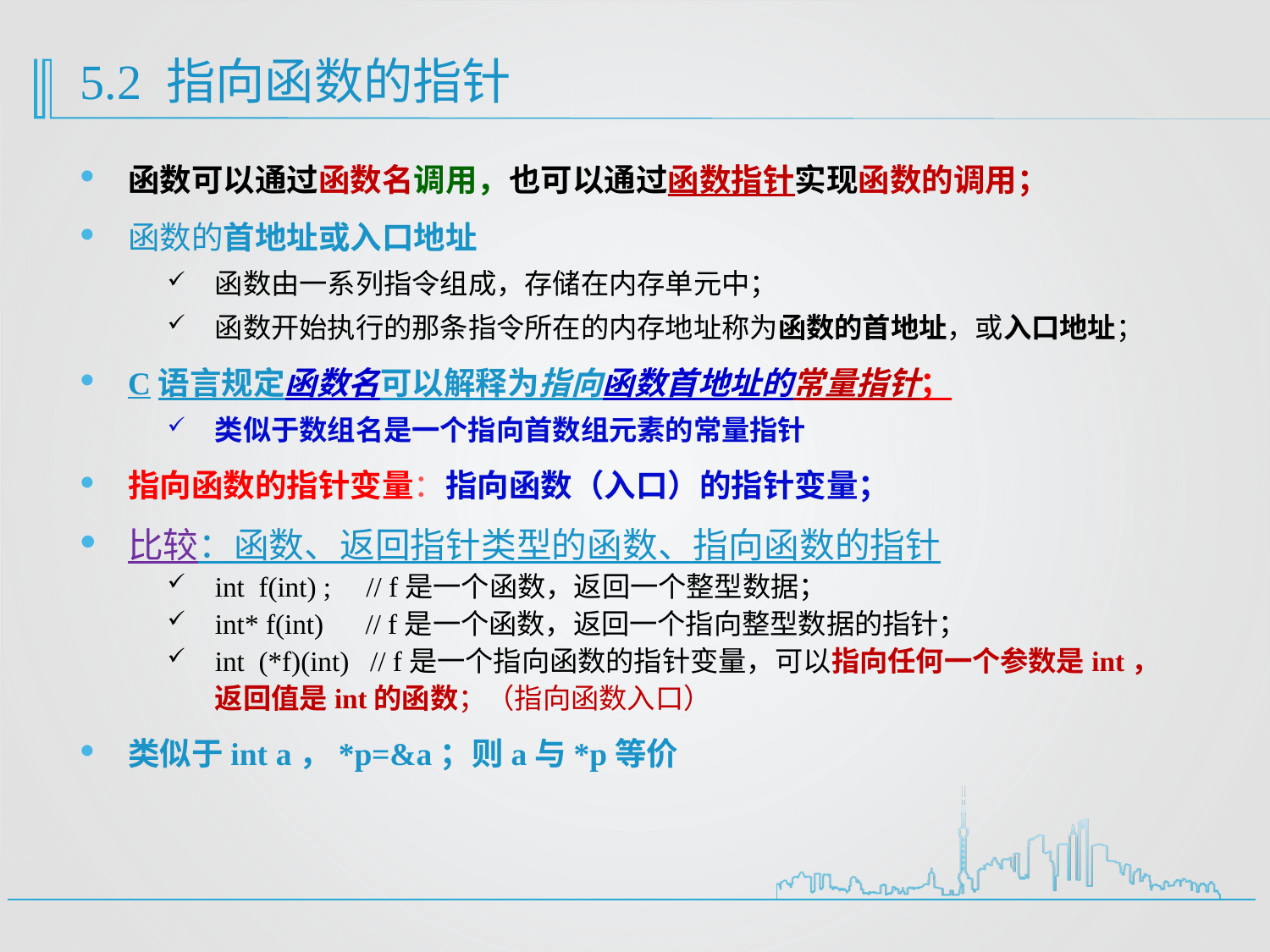

# 5.2 指向函数的指针
函数可以通过函数名调用，也可以通过函数指针实现函数的调用；
函数的首地址或入口地址
函数由一系列指令组成，存储在内存单元中；
函数开始执行的那条指令所在的内存地址称为函数的首地址，或入口地址；
C语言规定函数名可以解释为指向函数首地址的常量指针；
类似于数组名是一个指向首数组元素的常量指针
指向函数的指针变量：指向函数（入口）的指针变量；
比较：函数、返回指针类型的函数、指向函数的指针
int  f(int) ;     // f是一个函数，返回一个整型数据；
int* f(int)      // f是一个函数，返回一个指向整型数据的指针；
int  (*f)(int)   // f是一个指向函数的指针变量，可以指向任何一个参数是int，返回值是int的函数；（指向函数入口）
类似于int a，*p=&a；则a与*p等价